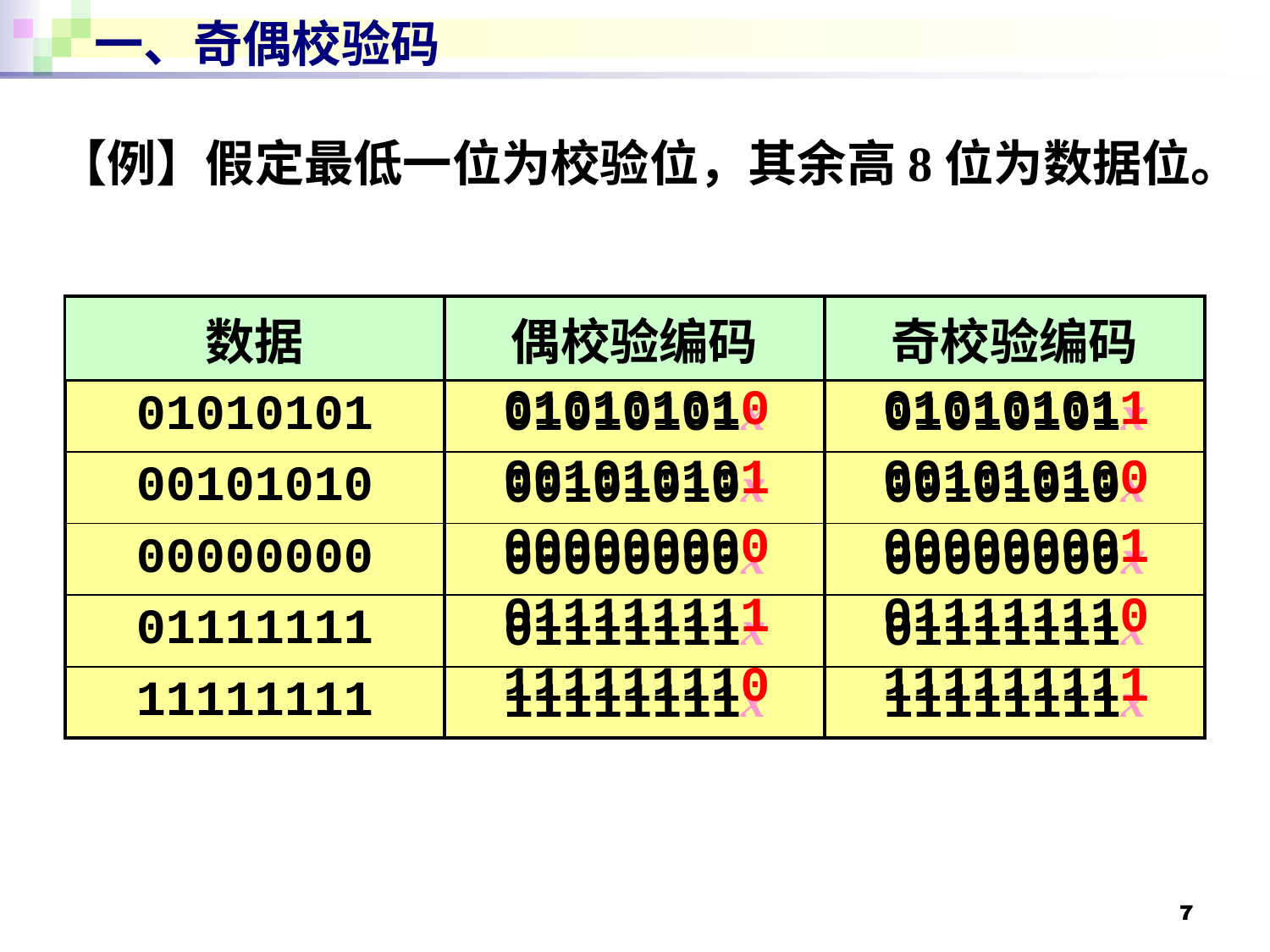

# 一、奇偶校验码
【例】假定最低一位为校验位，其余高8位为数据位。
| 数据 | 偶校验编码 | 奇校验编码 |
| --- | --- | --- |
| 01010101 | 01010101x | 01010101x |
| 00101010 | 00101010x | 00101010x |
| 00000000 | 00000000x | 00000000x |
| 01111111 | 01111111x | 01111111x |
| 11111111 | 11111111x | 11111111x |
010101010
001010101
000000000
011111111
111111110
010101011
001010100
000000001
011111110
111111111
7